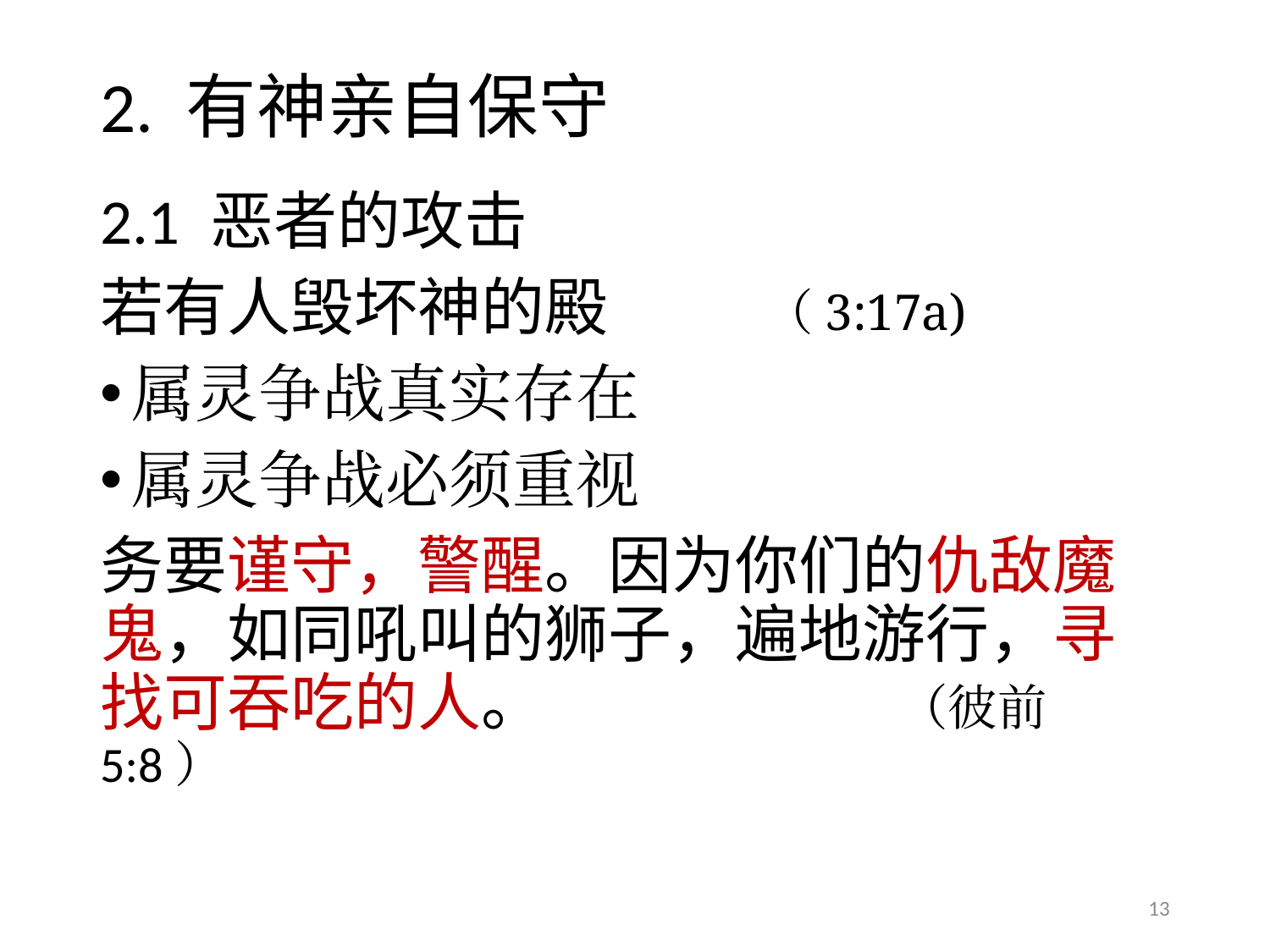

# 2. 有神亲自保守
2.1 恶者的攻击
若有人毁坏神的殿           （3:17a)
属灵争战真实存在
属灵争战必须重视
务要谨守，警醒。因为你们的仇敌魔鬼，如同吼叫的狮子，遍地游行，寻找可吞吃的人。                         （彼前5:8）
13